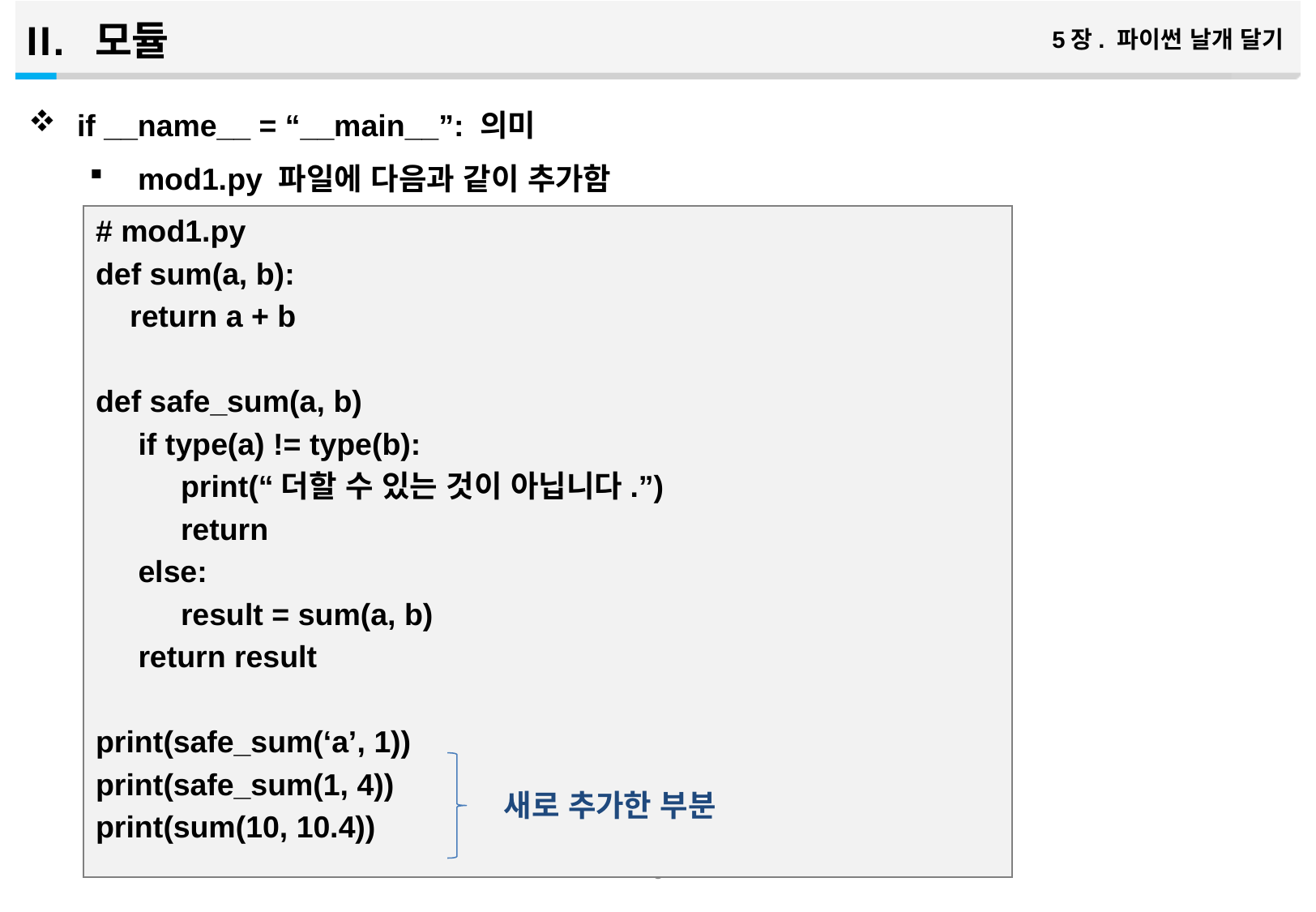

모듈
5장. 파이썬 날개 달기
if __name__ = “__main__”: 의미
mod1.py 파일에 다음과 같이 추가함
# mod1.py
def sum(a, b):
    return a + b

def safe_sum(a, b)
     if type(a) != type(b):
          print(“더할 수 있는 것이 아닙니다.”)
          return
     else:
          result = sum(a, b)
     return result

print(safe_sum(‘a’, 1))
print(safe_sum(1, 4))
print(sum(10, 10.4))

새로 추가한 부분
8